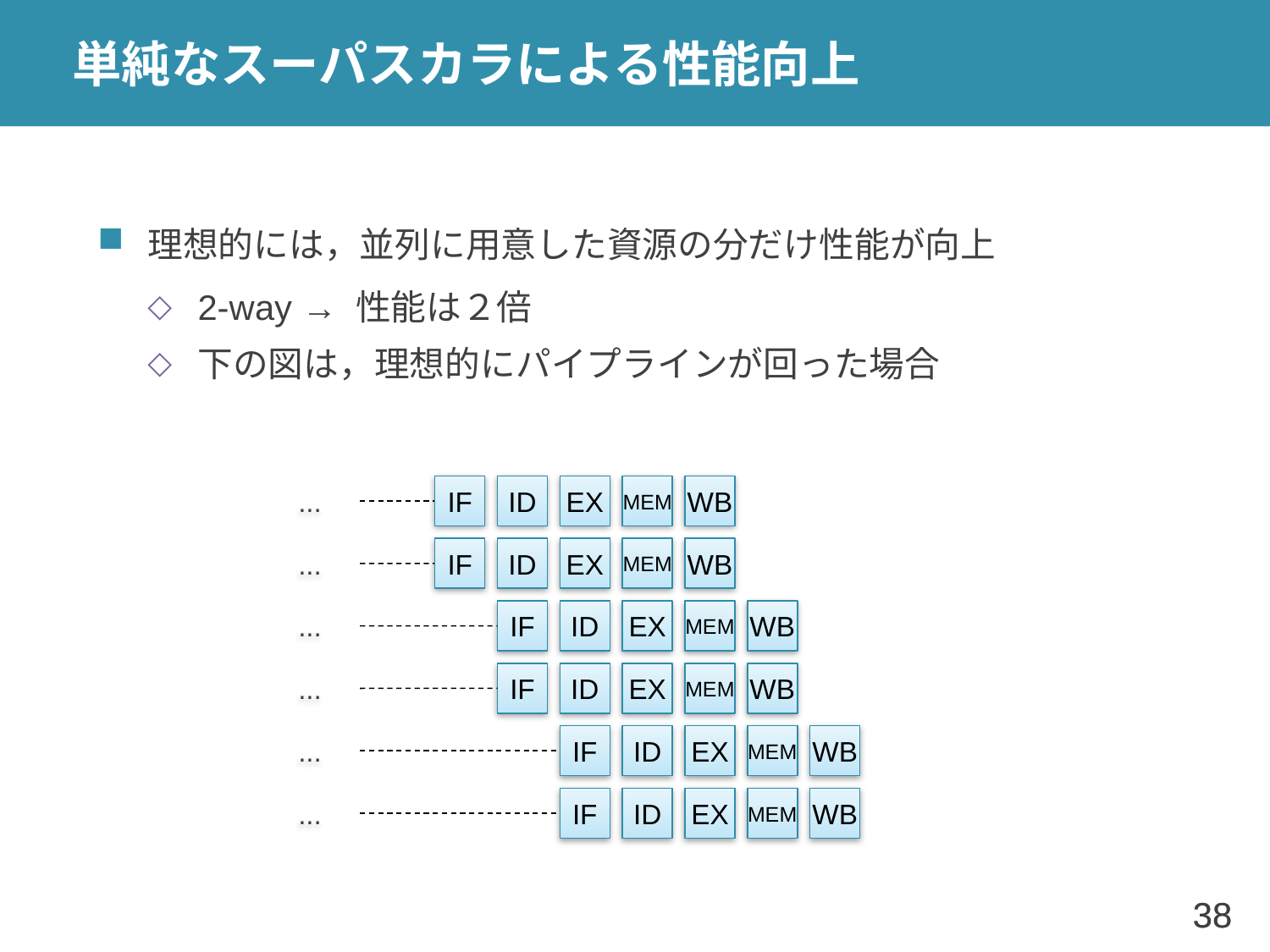

# 単純なスーパスカラによる性能向上
理想的には，並列に用意した資源の分だけ性能が向上
2-way → 性能は２倍
下の図は，理想的にパイプラインが回った場合
...
IF
ID
EX
MEM
WB
...
IF
ID
EX
MEM
WB
...
IF
ID
EX
MEM
WB
...
IF
ID
EX
MEM
WB
...
IF
ID
EX
MEM
WB
...
IF
ID
EX
MEM
WB